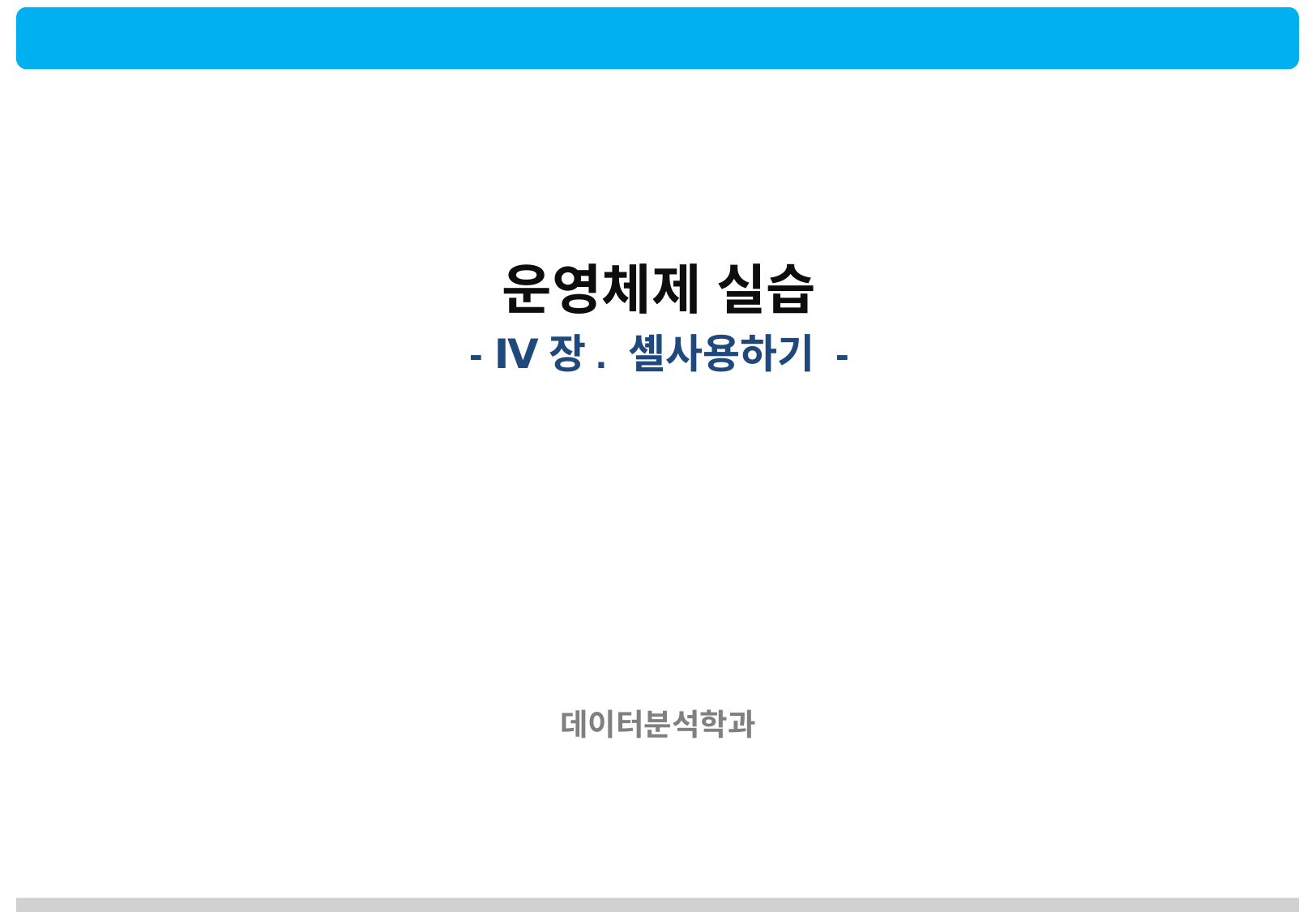

운영체제 실습
- Ⅳ장. 셸사용하기 -
데이터분석학과